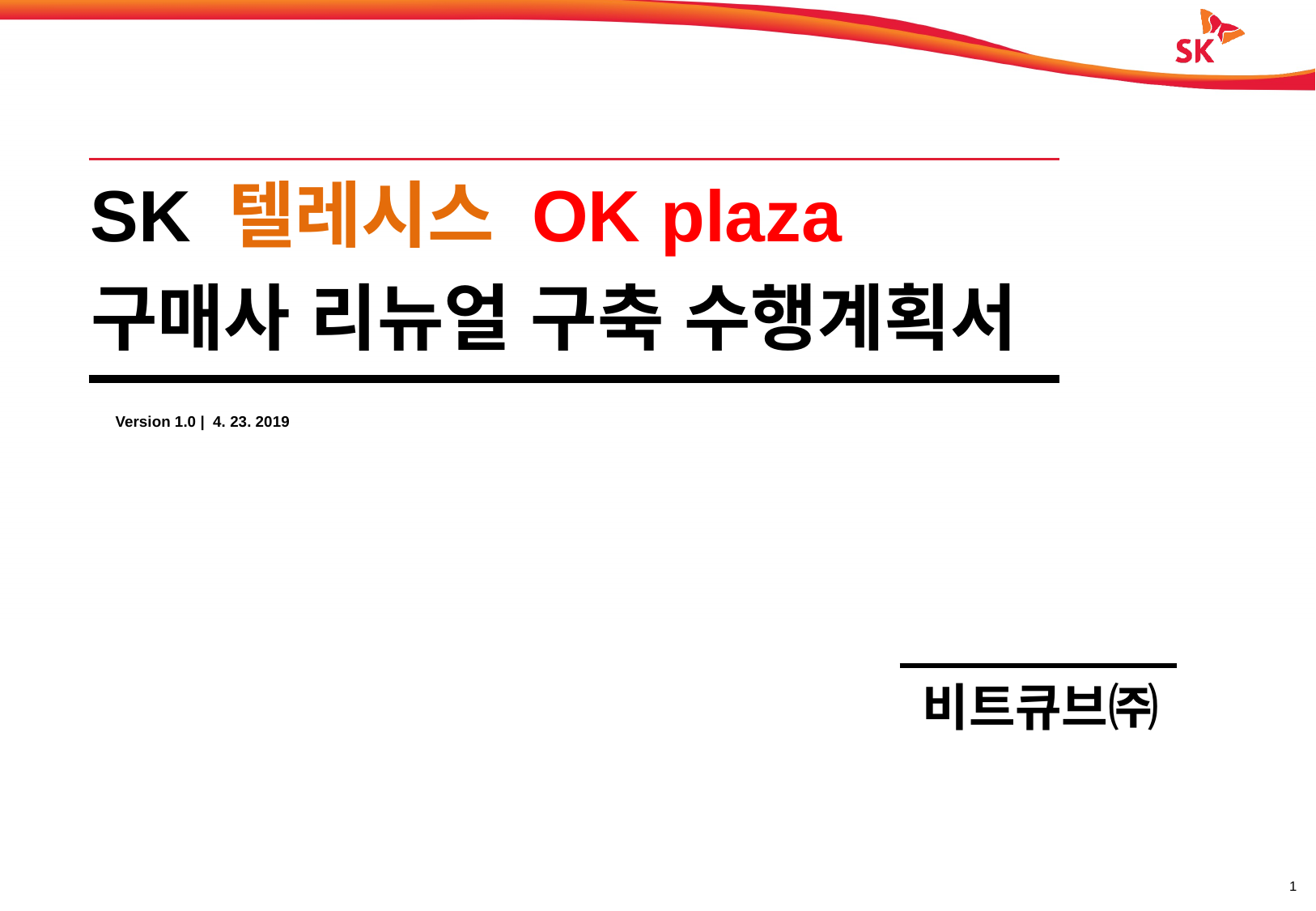

SK 텔레시스 OK plaza
구매사 리뉴얼 구축 수행계획서
Version 1.0 |  4. 23. 2019
비트큐브㈜